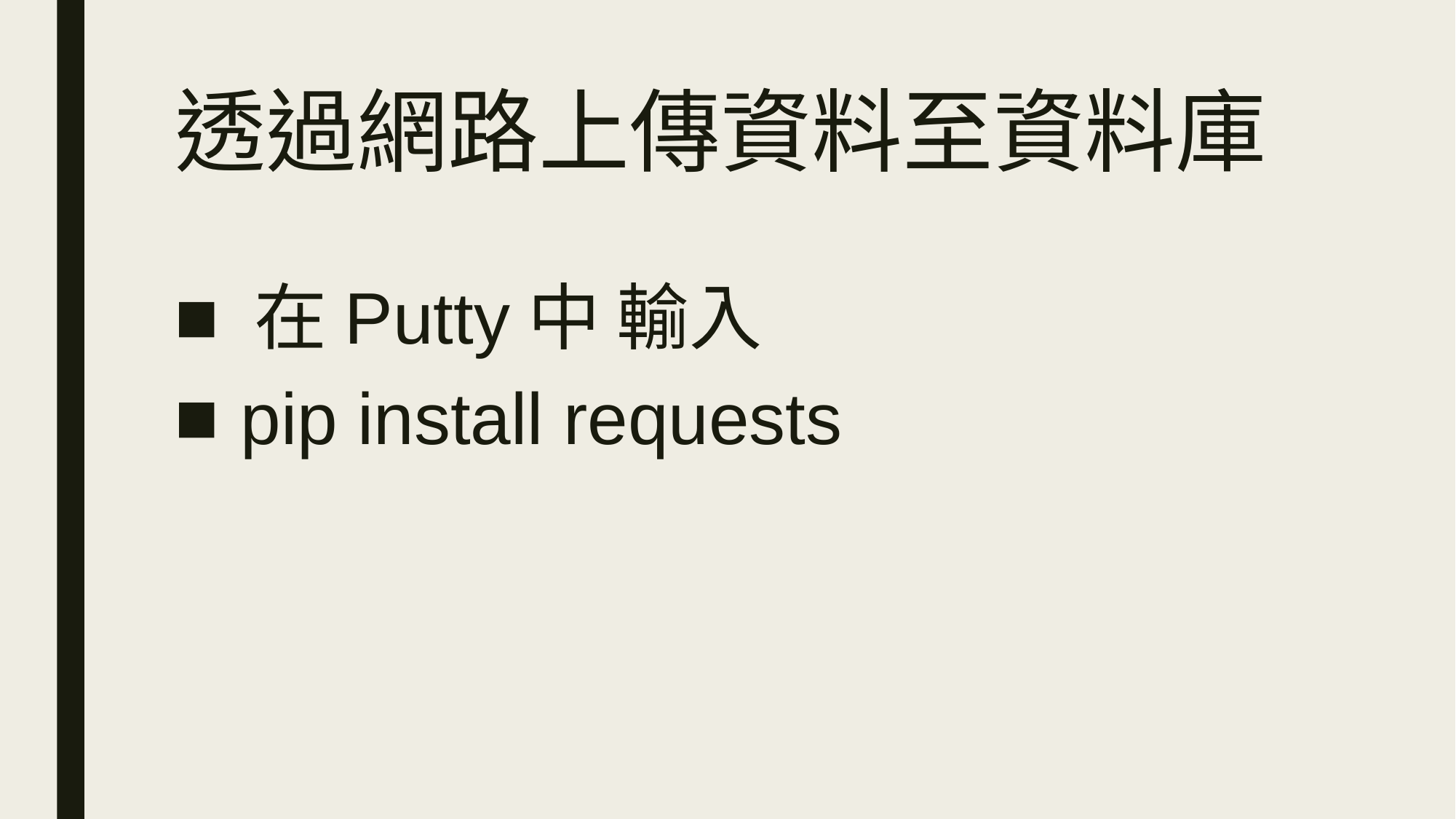

# 透過網路上傳資料至資料庫
 在Putty中 輸入
 pip install requests